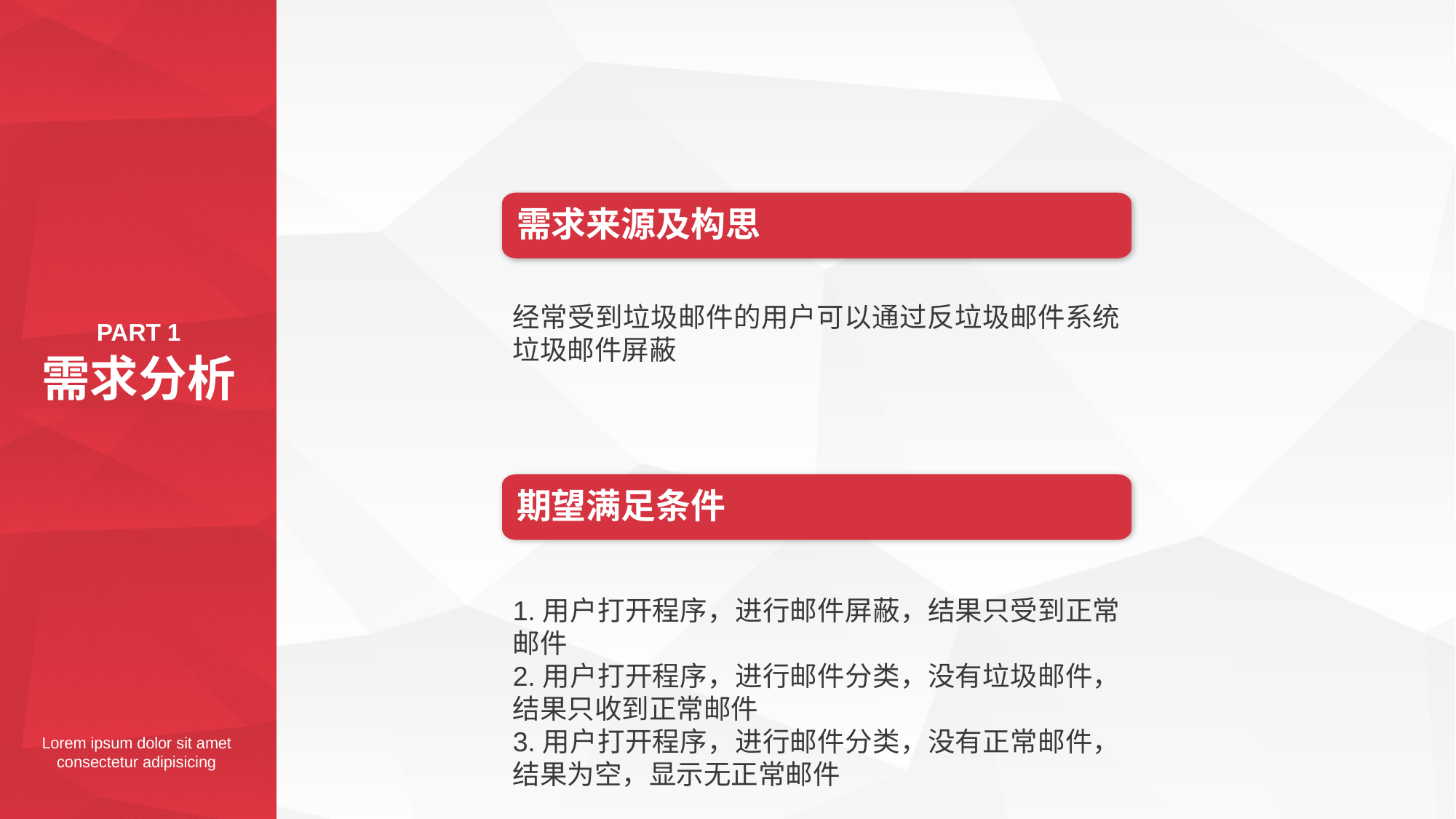

需求来源及构思
经常受到垃圾邮件的用户可以通过反垃圾邮件系统垃圾邮件屏蔽
PART 1
需求分析
期望满足条件
1.用户打开程序，进行邮件屏蔽，结果只受到正常邮件
2.用户打开程序，进行邮件分类，没有垃圾邮件，结果只收到正常邮件
3.用户打开程序，进行邮件分类，没有正常邮件，结果为空，显示无正常邮件